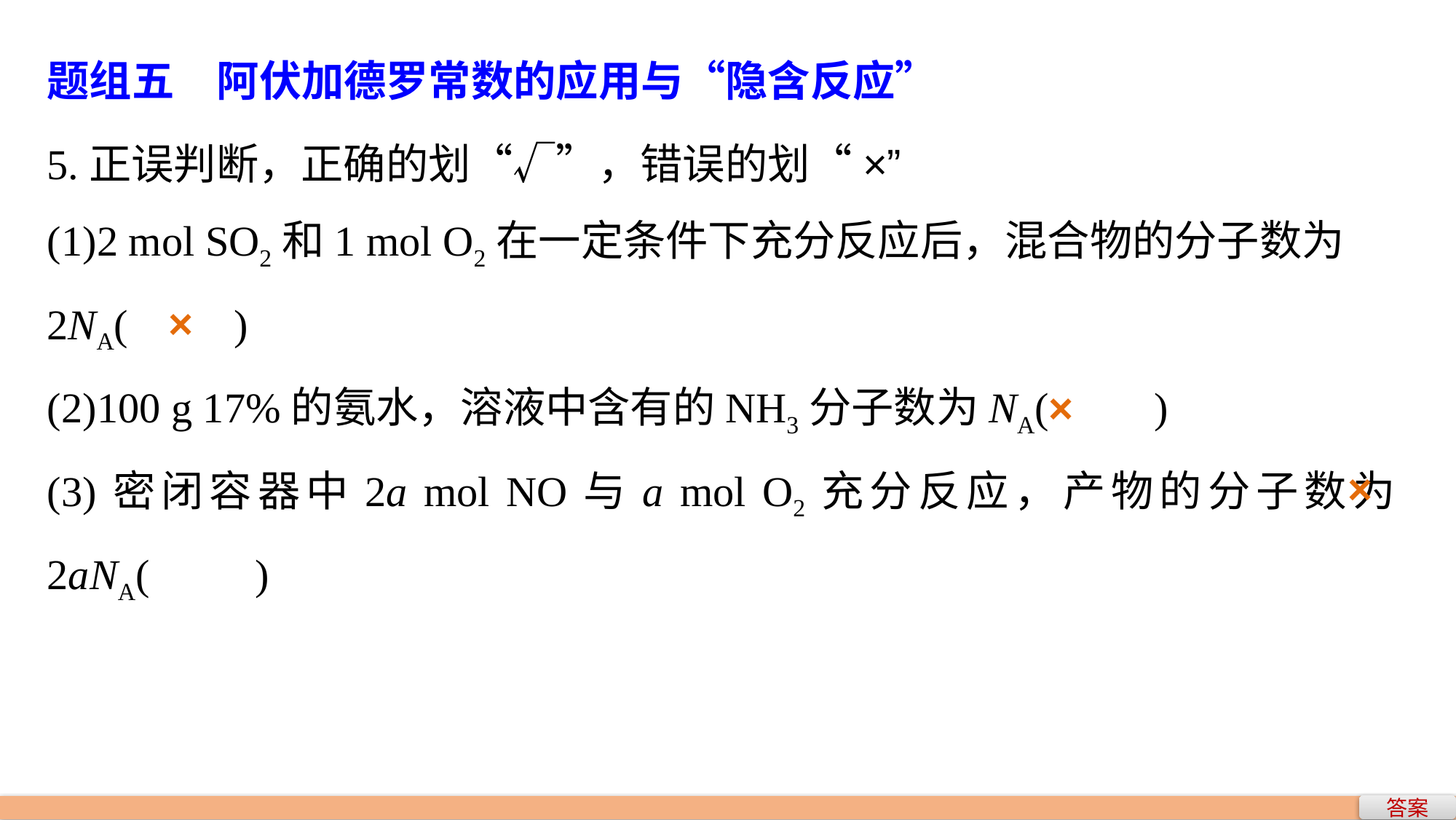

题组五　阿伏加德罗常数的应用与“隐含反应”
5.正误判断，正确的划“√”，错误的划“×”
(1)2 mol SO2和1 mol O2在一定条件下充分反应后，混合物的分子数为
2NA(　　)
(2)100 g 17%的氨水，溶液中含有的NH3分子数为NA(　　)
(3)密闭容器中2a mol NO与a mol O2充分反应，产物的分子数为2aNA(　　)
×
×
×
答案